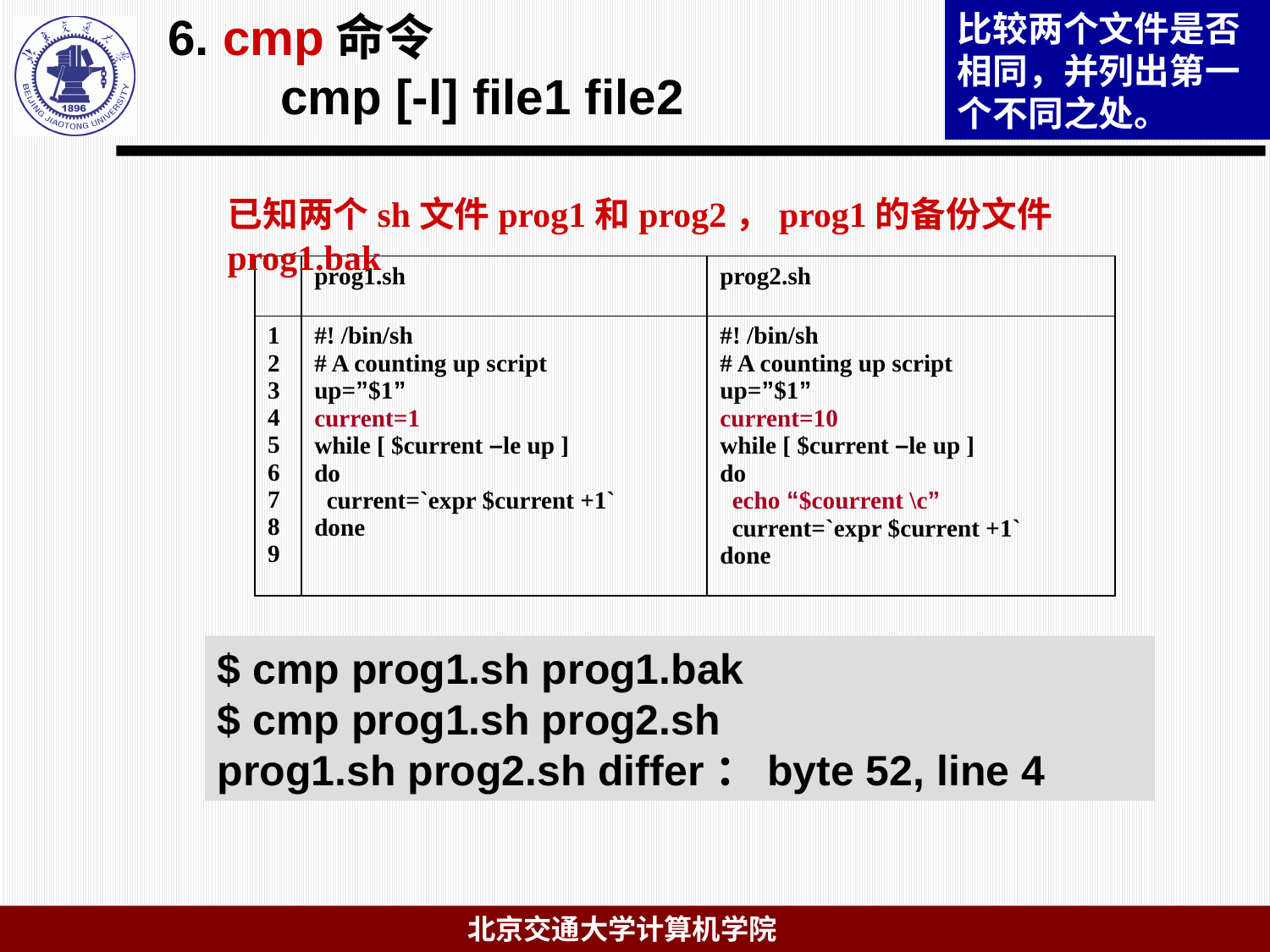

# 6. cmp命令 cmp [-l] file1 file2
比较两个文件是否相同，并列出第一个不同之处。
已知两个sh文件prog1和prog2，prog1的备份文件prog1.bak
|  | prog1.sh | prog2.sh |
| --- | --- | --- |
| 1 2 3 4 5 6 7 8 9 | #! /bin/sh # A counting up script up=”$1” current=1 while [ $current –le up ] do current=`expr $current +1` done | #! /bin/sh # A counting up script up=”$1” current=10 while [ $current –le up ] do echo “$courrent \c” current=`expr $current +1` done |
$ cmp prog1.sh prog1.bak
$ cmp prog1.sh prog2.sh
prog1.sh prog2.sh differ：byte 52, line 4